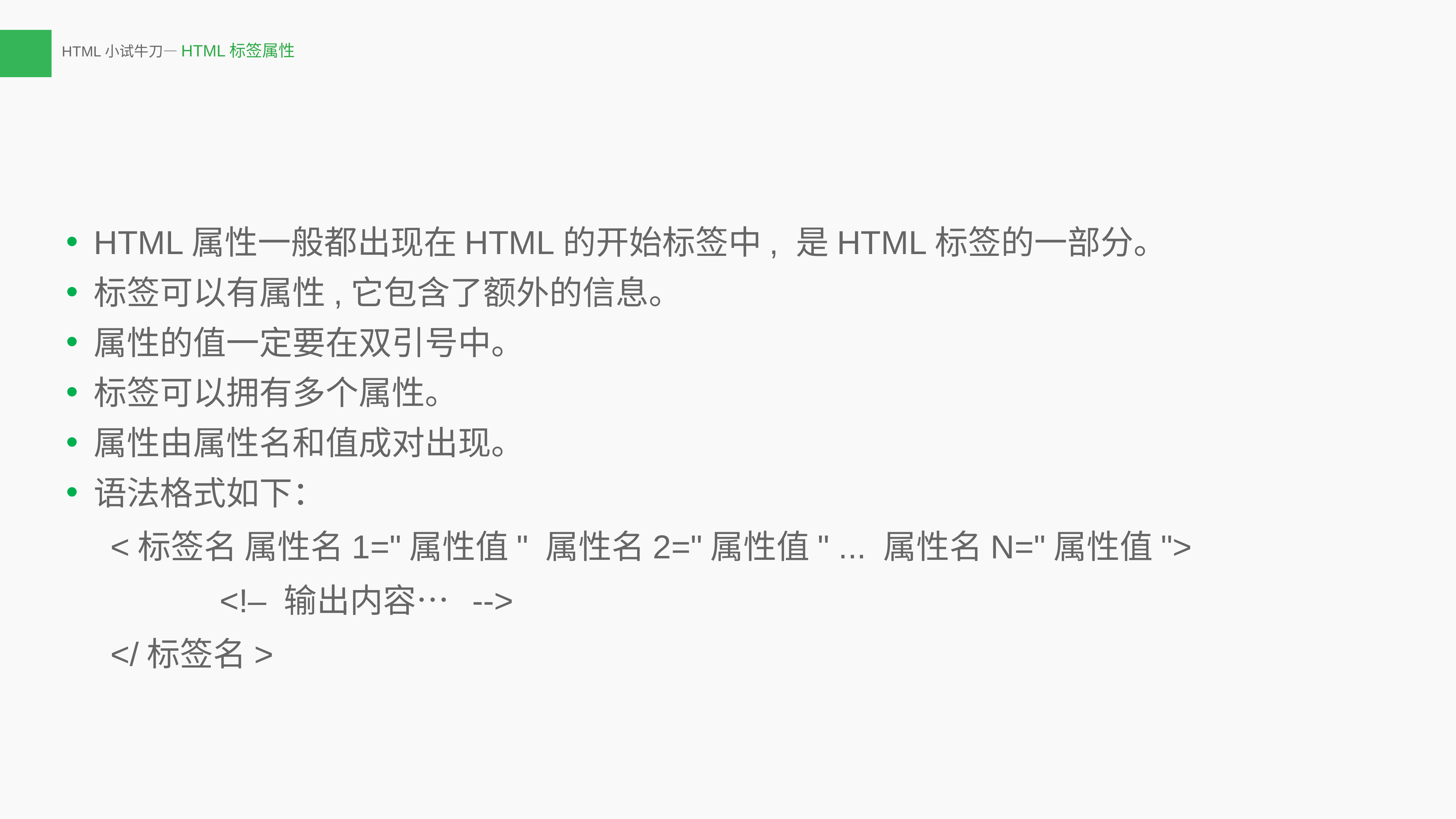

# HTML小试牛刀—HTML标签属性
HTML属性一般都出现在HTML的开始标签中, 是HTML标签的一部分。
标签可以有属性,它包含了额外的信息。
属性的值一定要在双引号中。
标签可以拥有多个属性。
属性由属性名和值成对出现。
语法格式如下：
	<标签名 属性名1="属性值" 属性名2="属性值" ... 属性名N="属性值">
			<!– 输出内容…  -->
	</标签名>